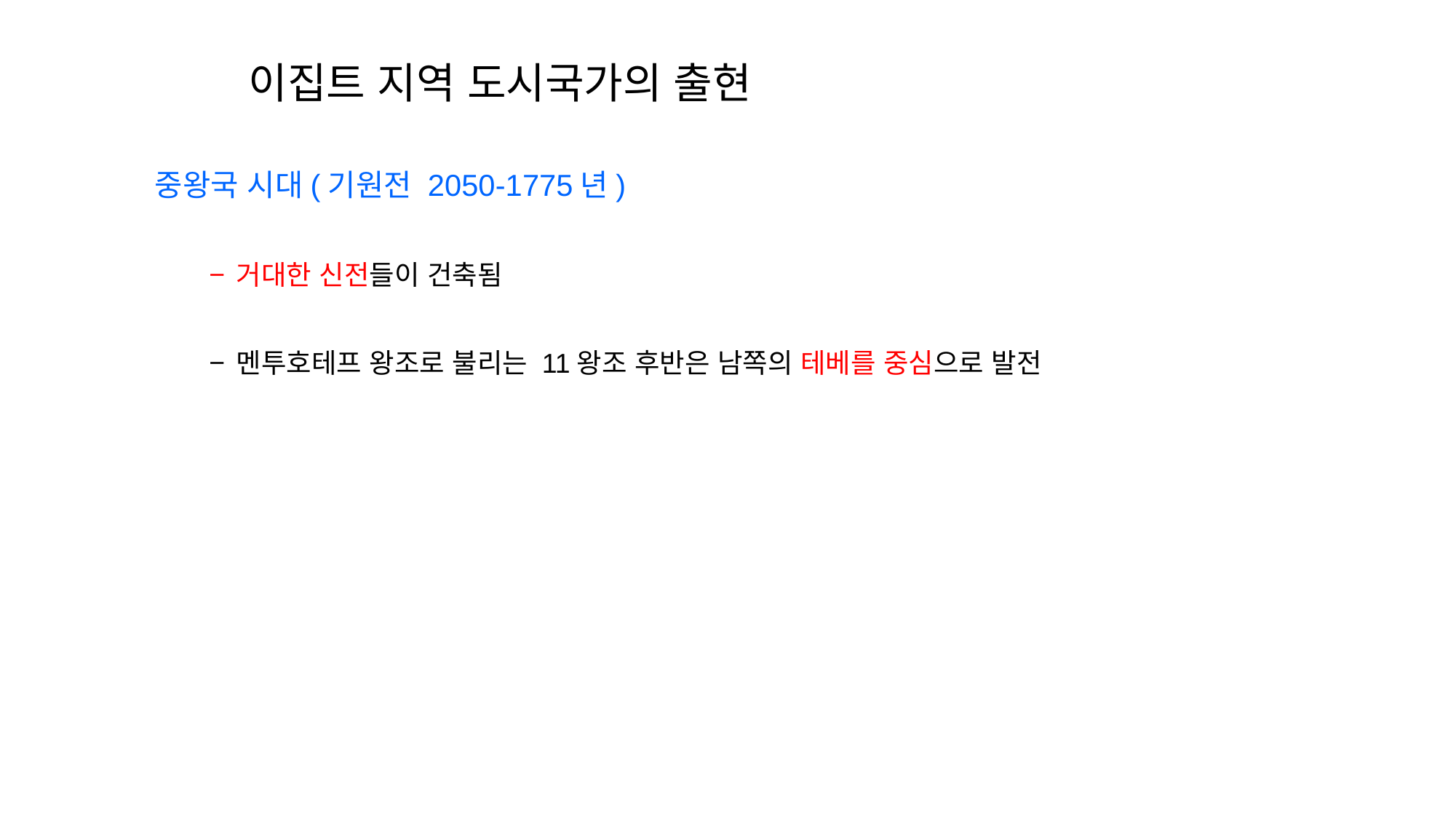

이집트 지역 도시국가의 출현
중왕국 시대(기원전 2050-1775년)

거대한 신전들이 건축됨

멘투호테프 왕조로 불리는 11왕조 후반은 남쪽의 테베를 중심으로 발전